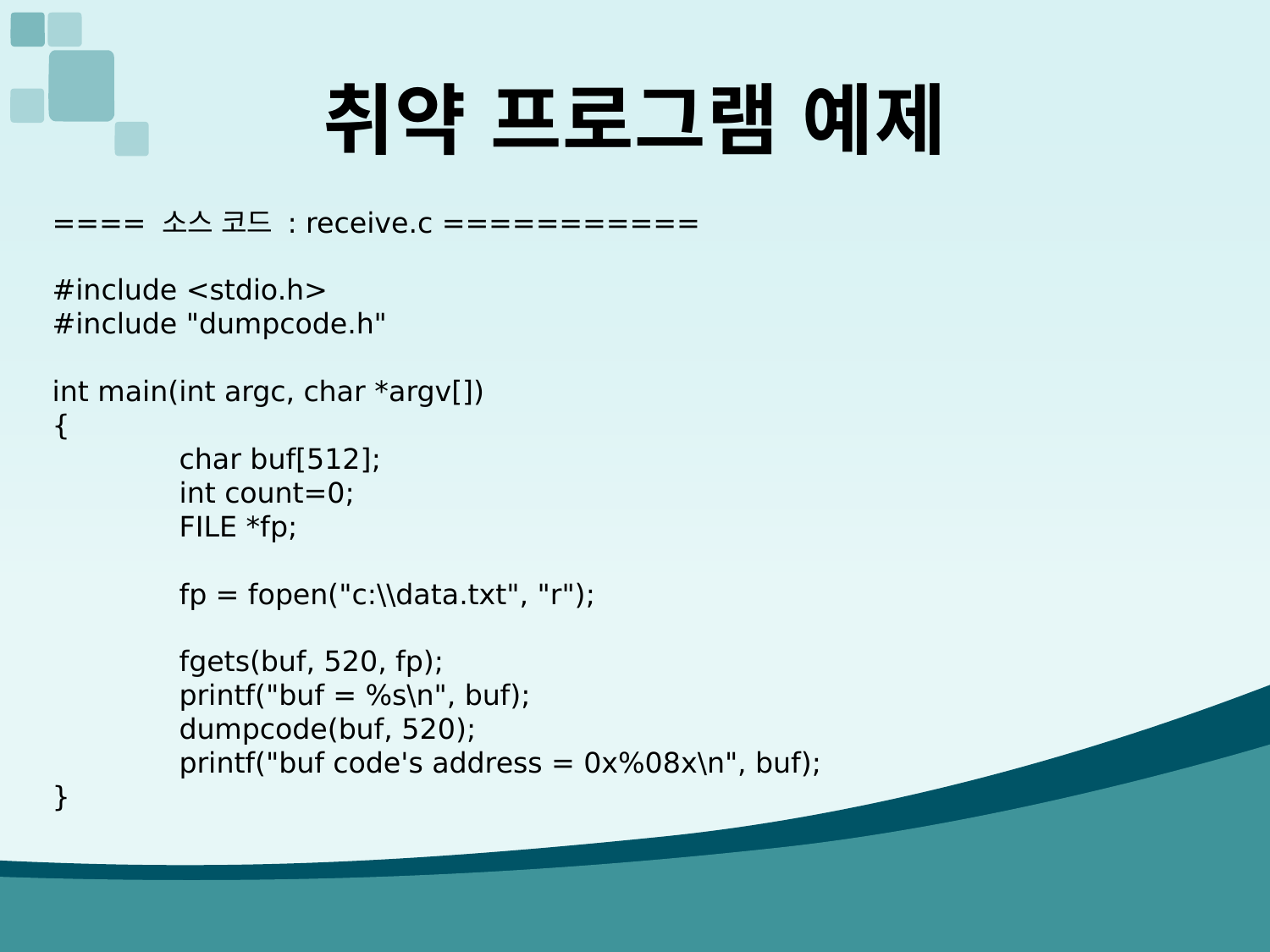

# 취약 프로그램 예제
==== 소스 코드 : receive.c ===========

#include <stdio.h>
#include "dumpcode.h"

int main(int argc, char *argv[])
{
	char buf[512];
	int count=0;
	FILE *fp;

	fp = fopen("c:\\data.txt", "r");

	fgets(buf, 520, fp);
	printf("buf = %s\n", buf);
	dumpcode(buf, 520);
	printf("buf code's address = 0x%08x\n", buf);
}